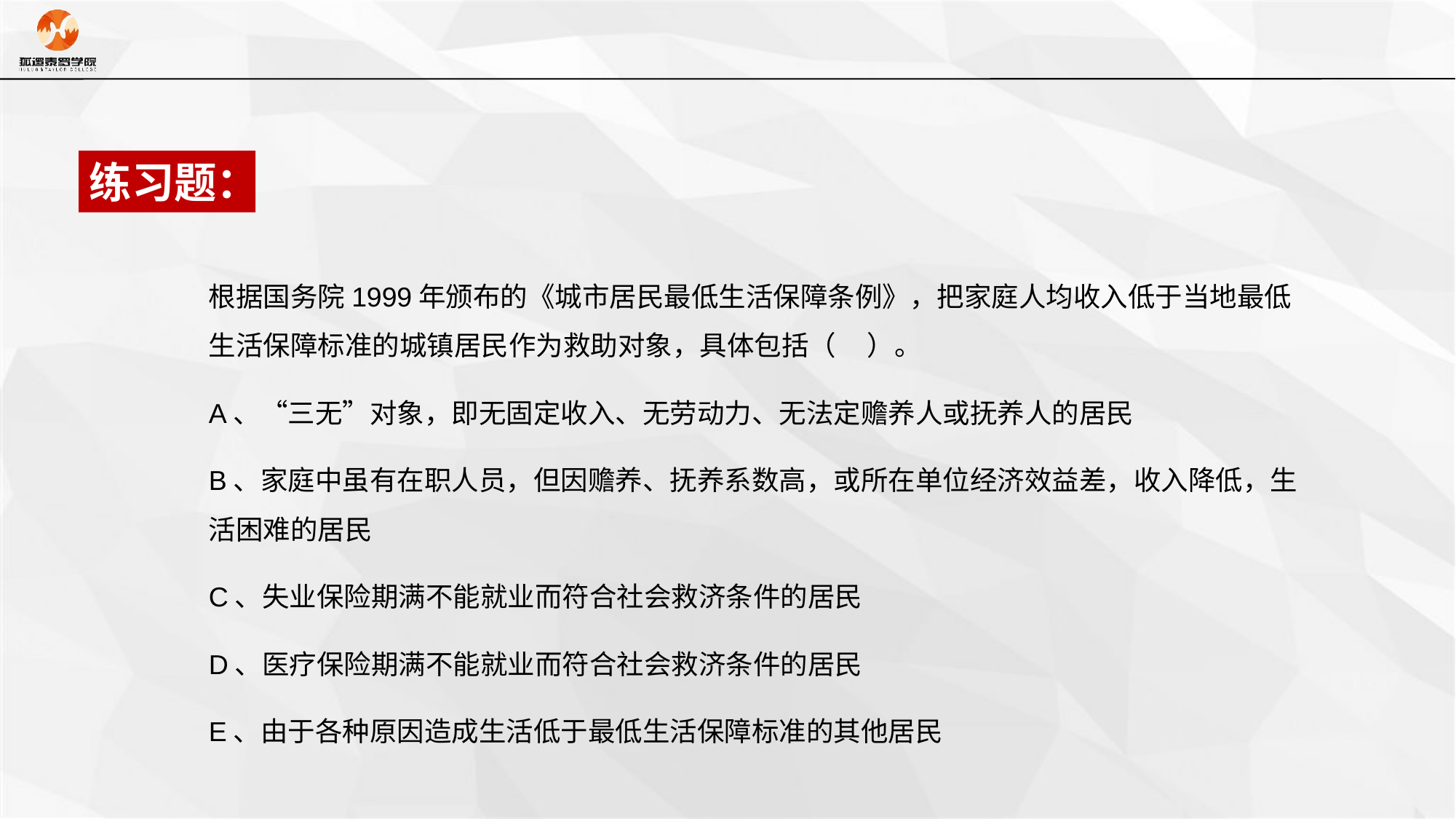

练习题：
根据国务院1999年颁布的《城市居民最低生活保障条例》，把家庭人均收入低于当地最低生活保障标准的城镇居民作为救助对象，具体包括（     ）。
A、“三无”对象，即无固定收入、无劳动力、无法定赡养人或抚养人的居民
B、家庭中虽有在职人员，但因赡养、抚养系数高，或所在单位经济效益差，收入降低，生活困难的居民
C、失业保险期满不能就业而符合社会救济条件的居民
D、医疗保险期满不能就业而符合社会救济条件的居民
E、由于各种原因造成生活低于最低生活保障标准的其他居民